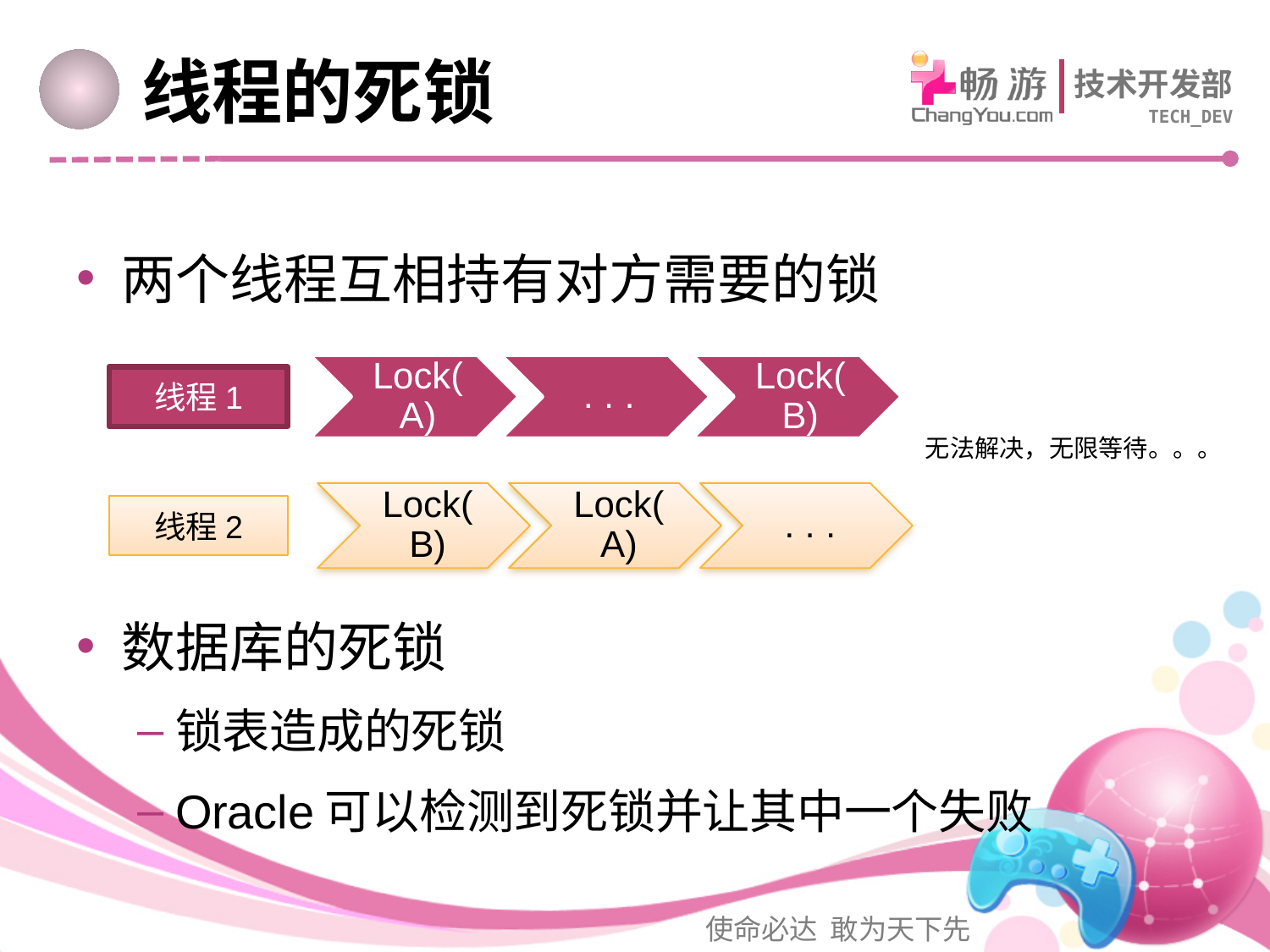

# 线程的死锁
两个线程互相持有对方需要的锁

数据库的死锁
锁表造成的死锁
Oracle可以检测到死锁并让其中一个失败
Lock(A)
. . .
Lock(B)
线程1
Lock(B)
Lock(A)
. . .
无法解决，无限等待。。。
线程2